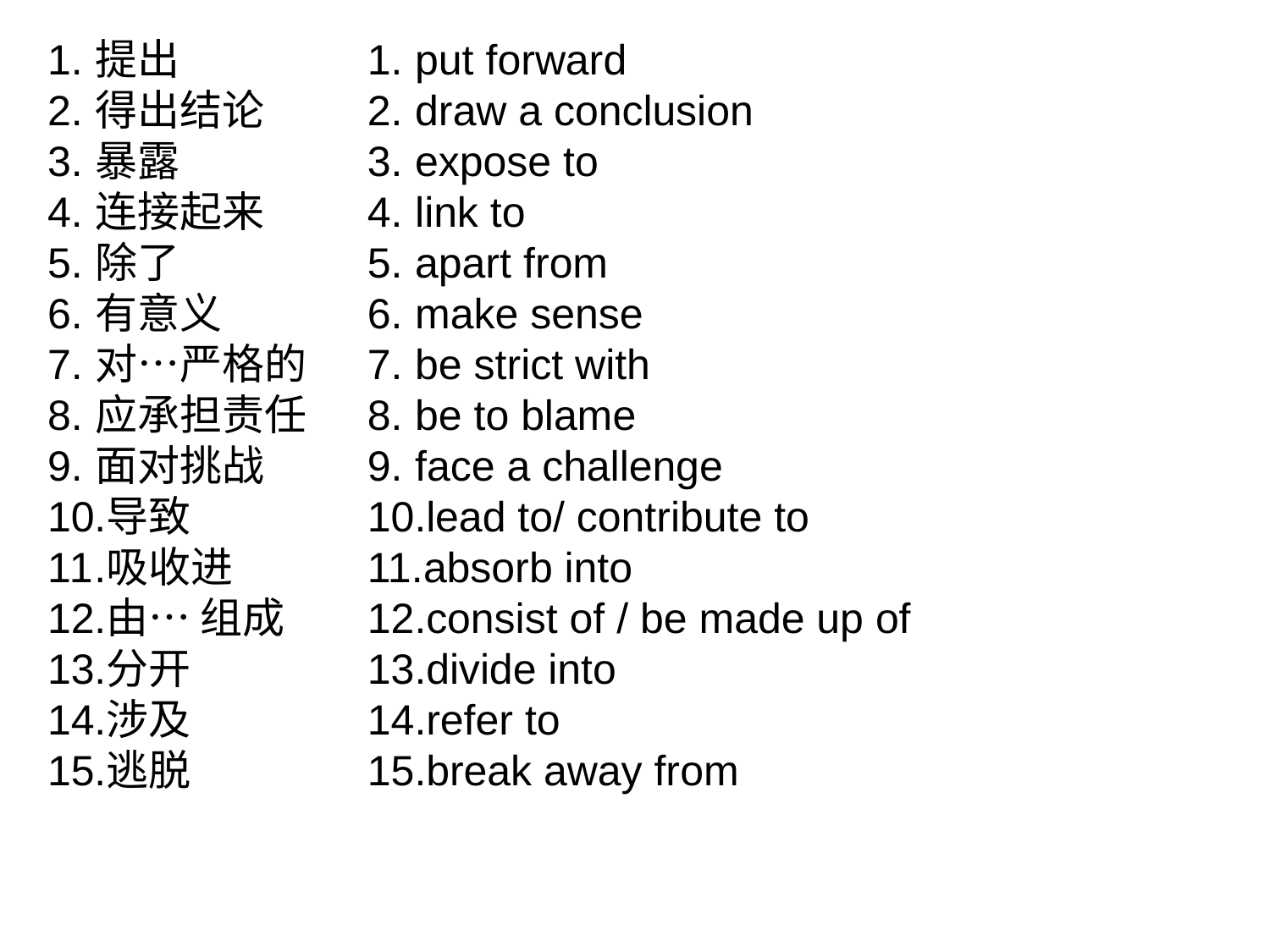

提出
得出结论
暴露
连接起来
除了
有意义
对…严格的
应承担责任
面对挑战
导致
吸收进
由… 组成
分开
涉及
逃脱
put forward
draw a conclusion
expose to
link to
apart from
make sense
be strict with
be to blame
face a challenge
lead to/ contribute to
absorb into
consist of / be made up of
divide into
refer to
break away from